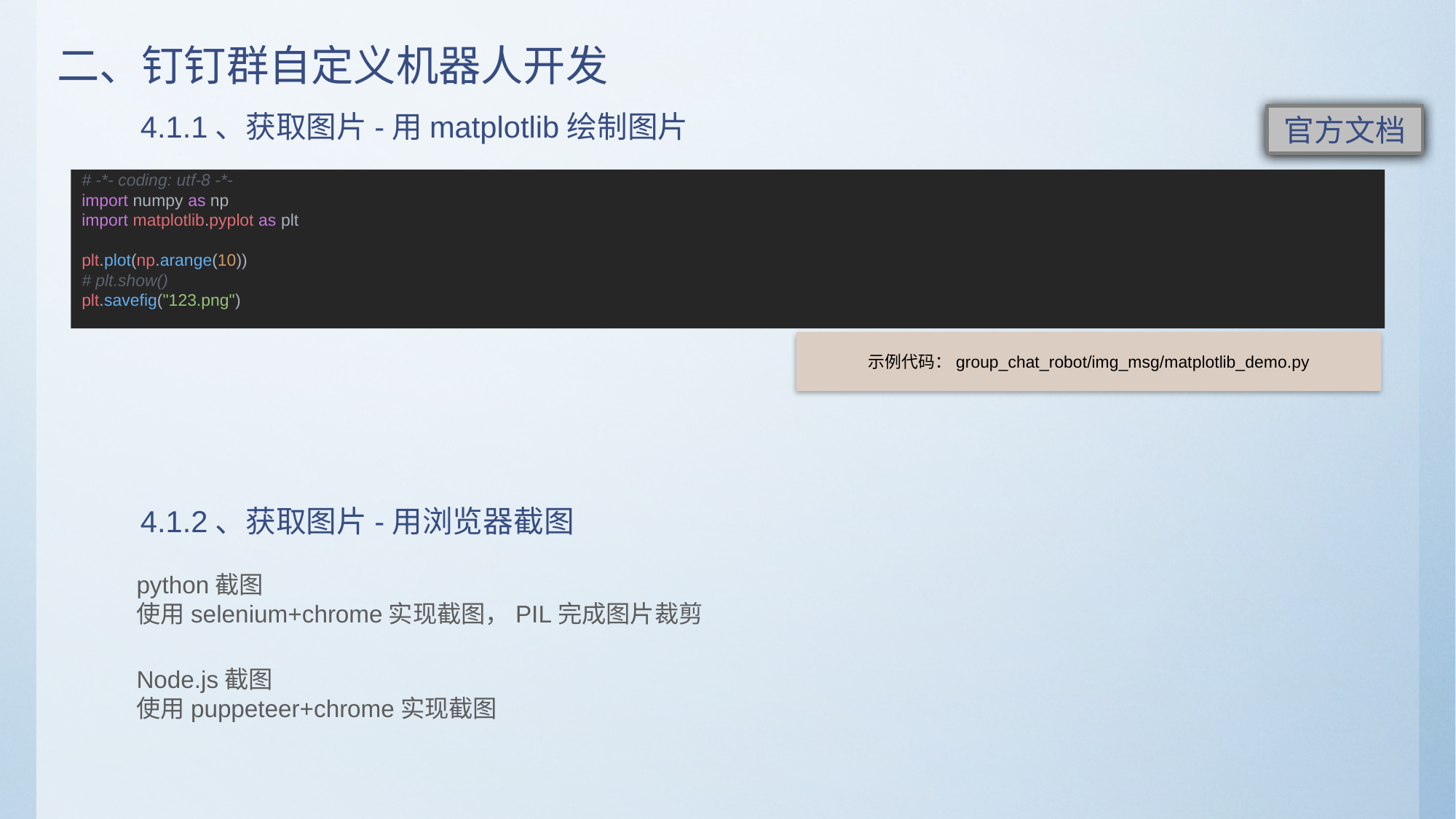

# 二、钉钉群自定义机器人开发
4.1.1、获取图片-用matplotlib绘制图片
官方文档
# -*- coding: utf-8 -*-
import numpy as np
import matplotlib.pyplot as plt

plt.plot(np.arange(10))
# plt.show()
plt.savefig("123.png")
示例代码：group_chat_robot/img_msg/matplotlib_demo.py
4.1.2、获取图片-用浏览器截图
python截图
使用selenium+chrome实现截图，PIL完成图片裁剪
Node.js截图
使用puppeteer+chrome实现截图